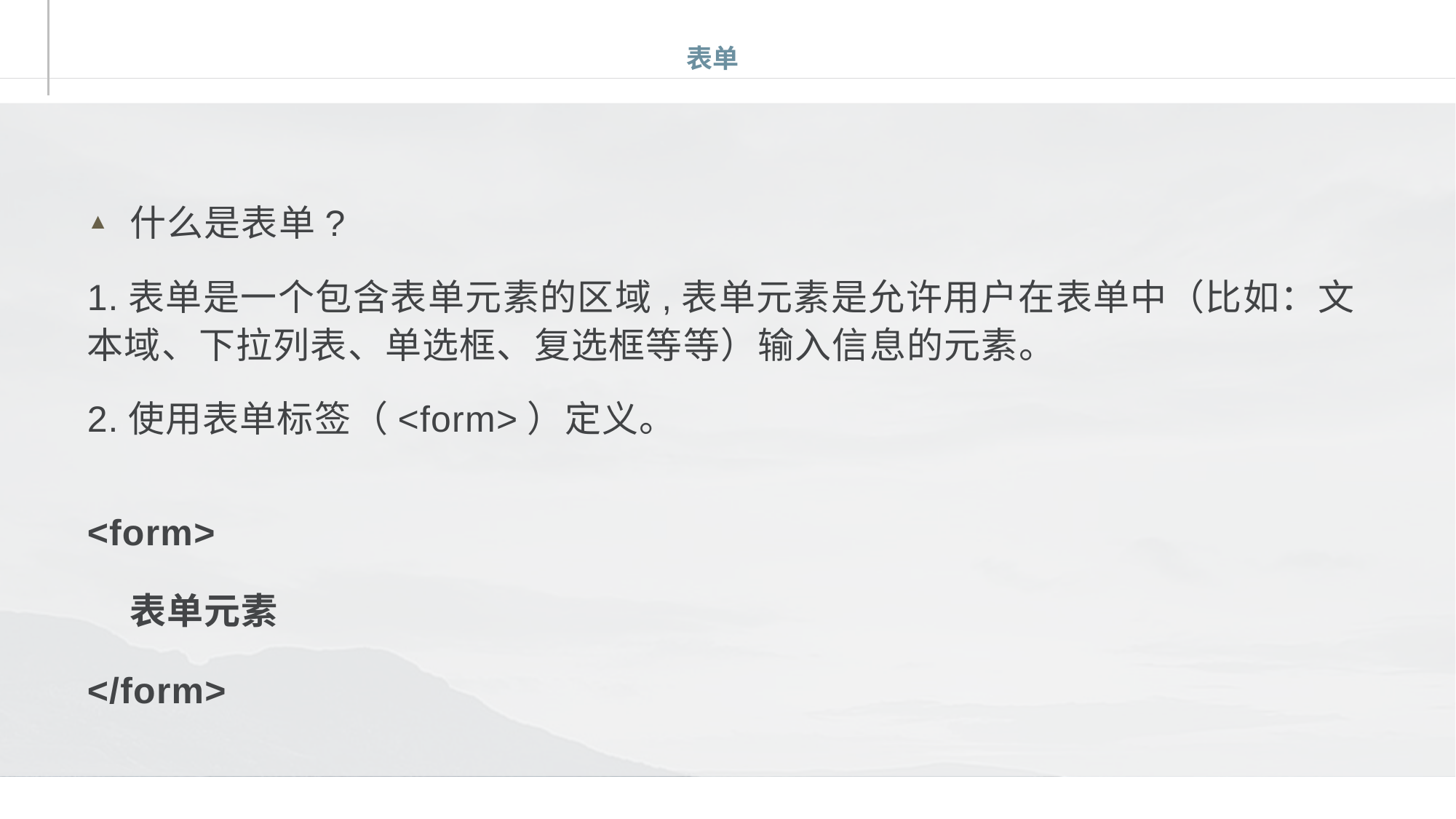

# 表单

什么是表单?
1.表单是一个包含表单元素的区域,表单元素是允许用户在表单中（比如：文本域、下拉列表、单选框、复选框等等）输入信息的元素。
2.使用表单标签（<form>）定义。

<form>

	表单元素

</form>